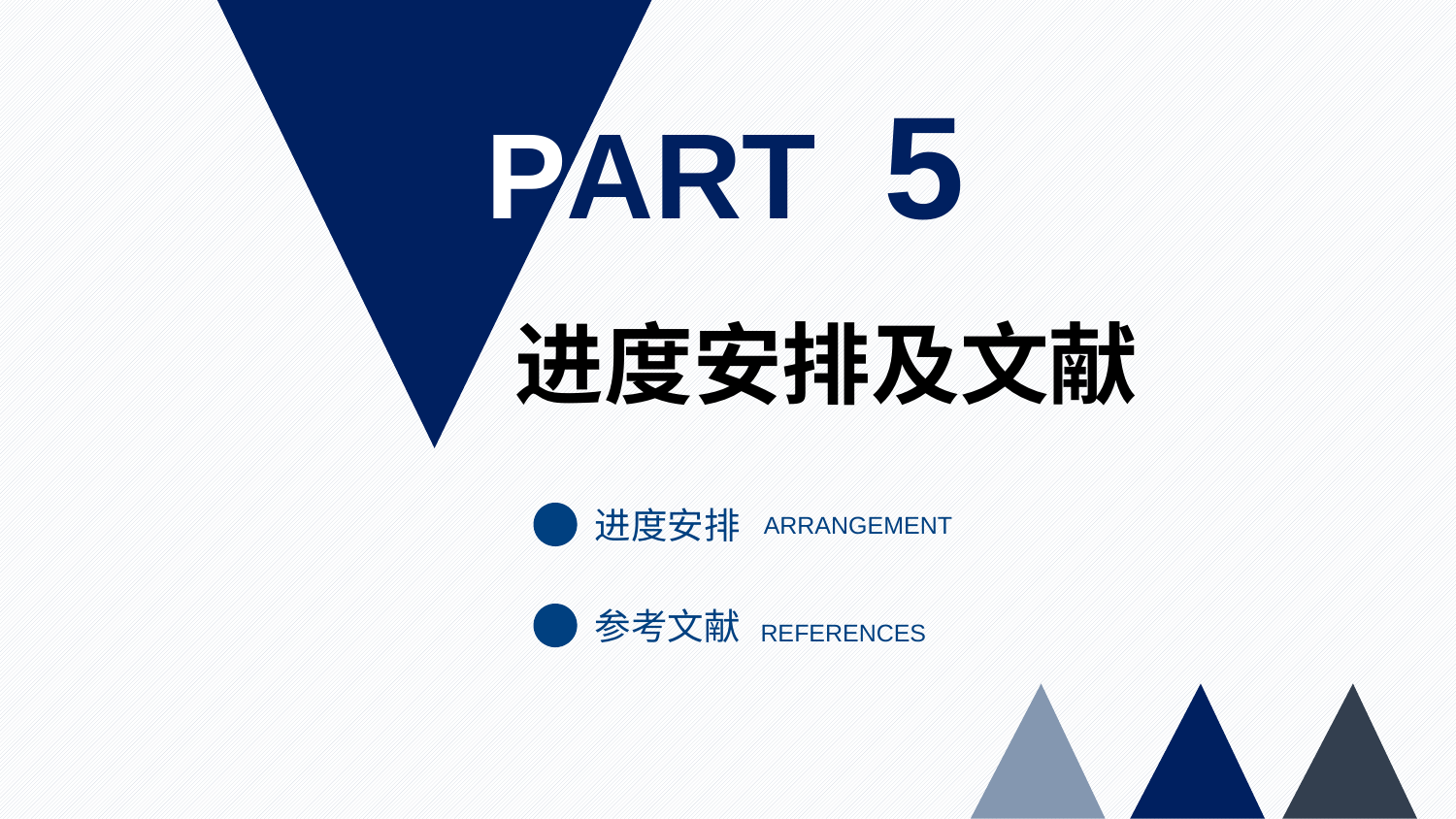

PART  5
进度安排及文献
进度安排

ARRANGEMENT
参考文献

REFERENCES